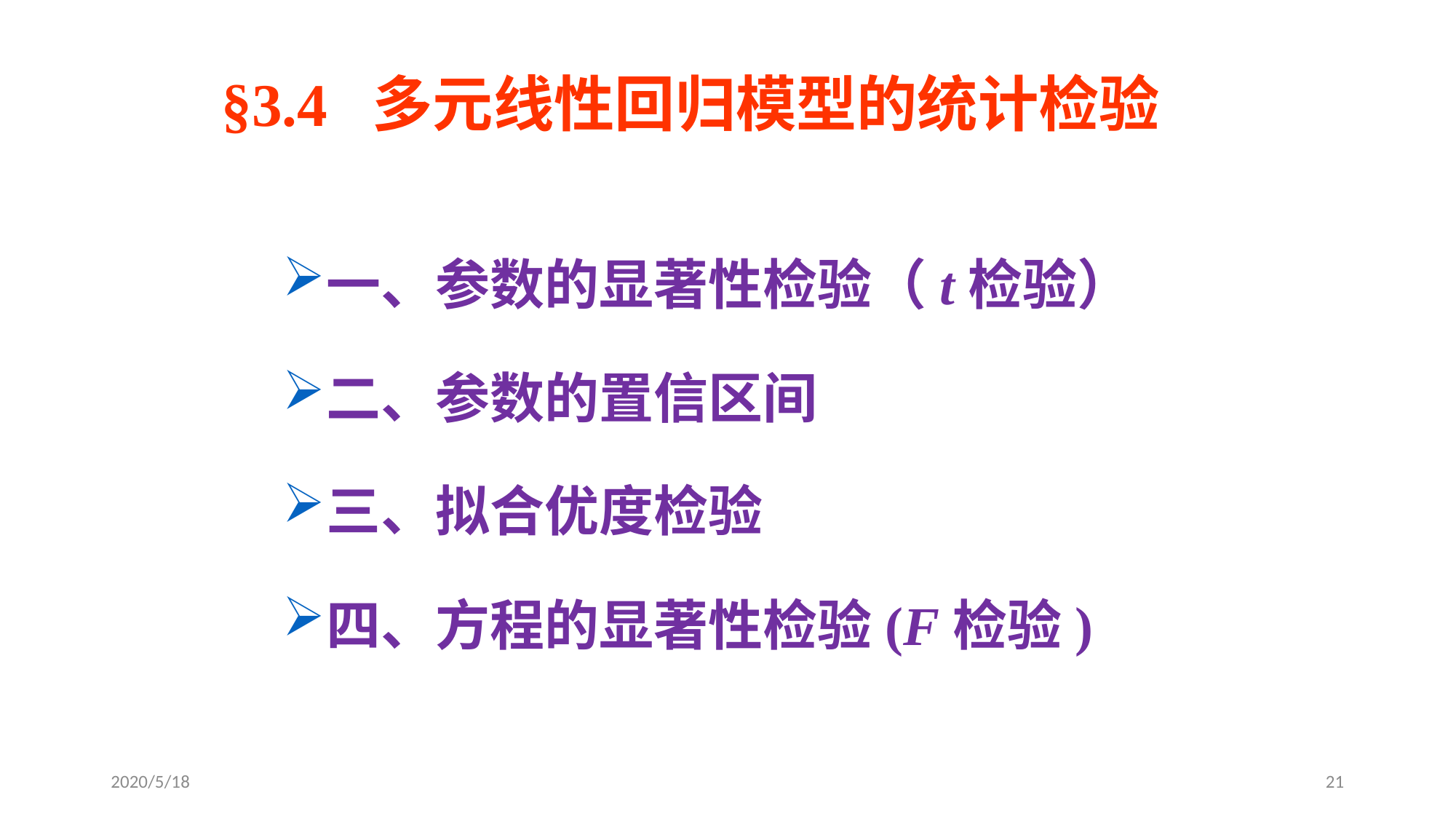

# §3.4  多元线性回归模型的统计检验
一、参数的显著性检验（t检验）
二、参数的置信区间
三、拟合优度检验
四、方程的显著性检验(F检验)
2020/5/18
21